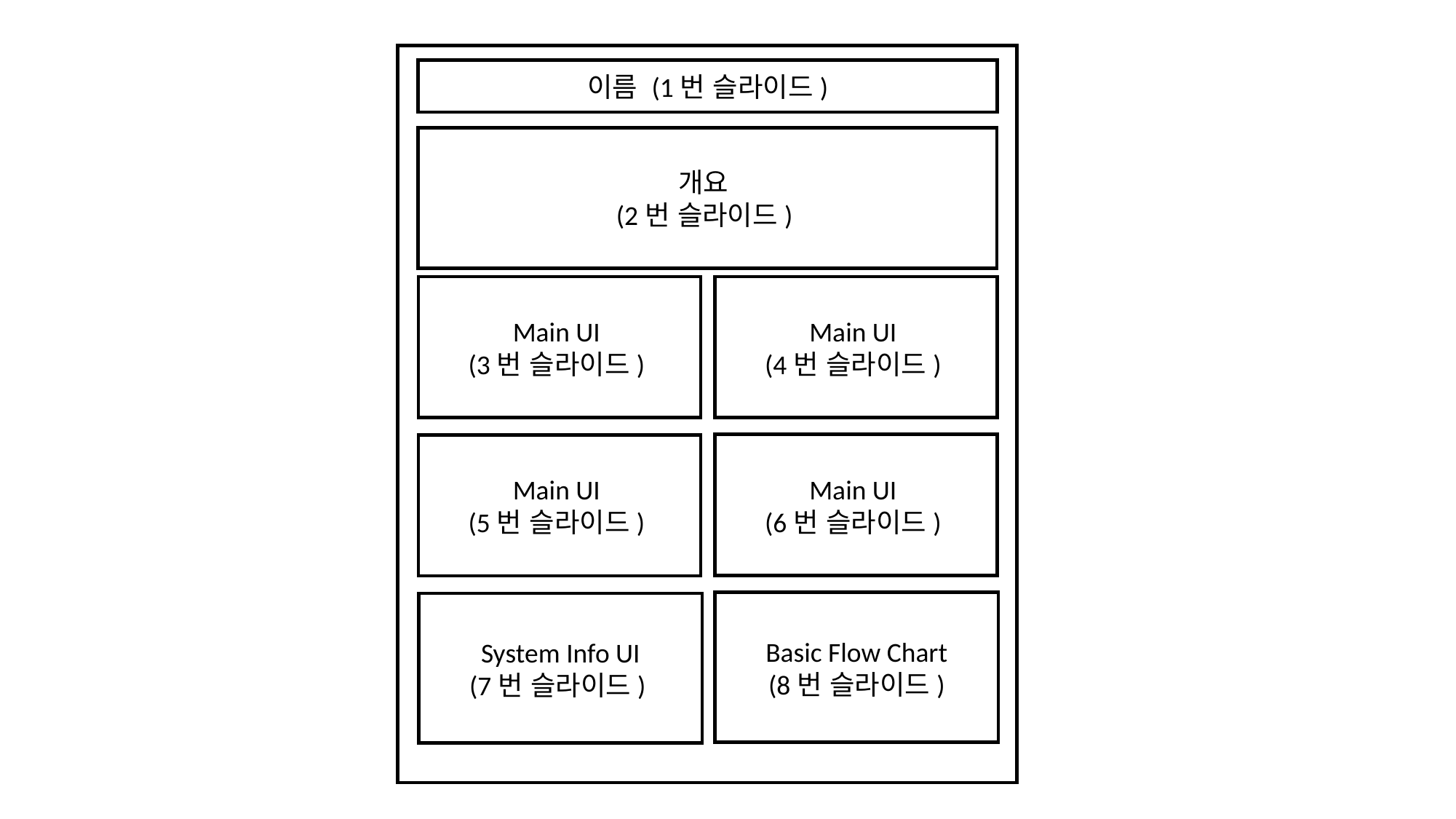

이름 (1번 슬라이드)
개요
(2번 슬라이드)
Main UI
(3번 슬라이드)
Main UI
(4번 슬라이드)
Main UI
(6번 슬라이드)
Main UI
(5번 슬라이드)
Basic Flow Chart
(8번 슬라이드)
System Info UI
(7번 슬라이드)